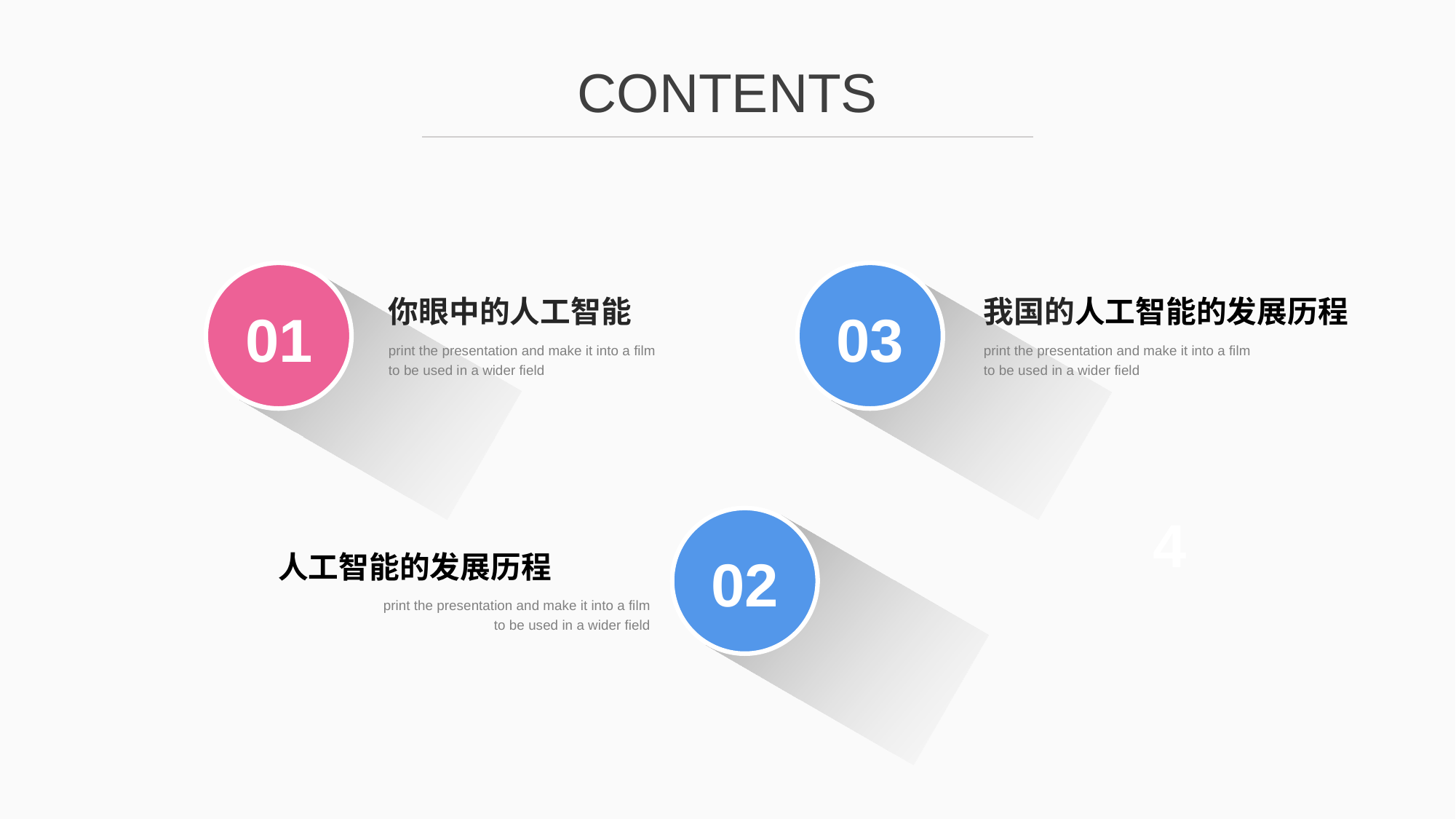

CONTENTS

你眼中的人工智能
print the presentation and make it into a film to be used in a wider field
我国的人工智能的发展历程

print the presentation and make it into a film to be used in a wider field
01
03
4

02
人工智能的发展历程
print the presentation and make it into a film to be used in a wider field